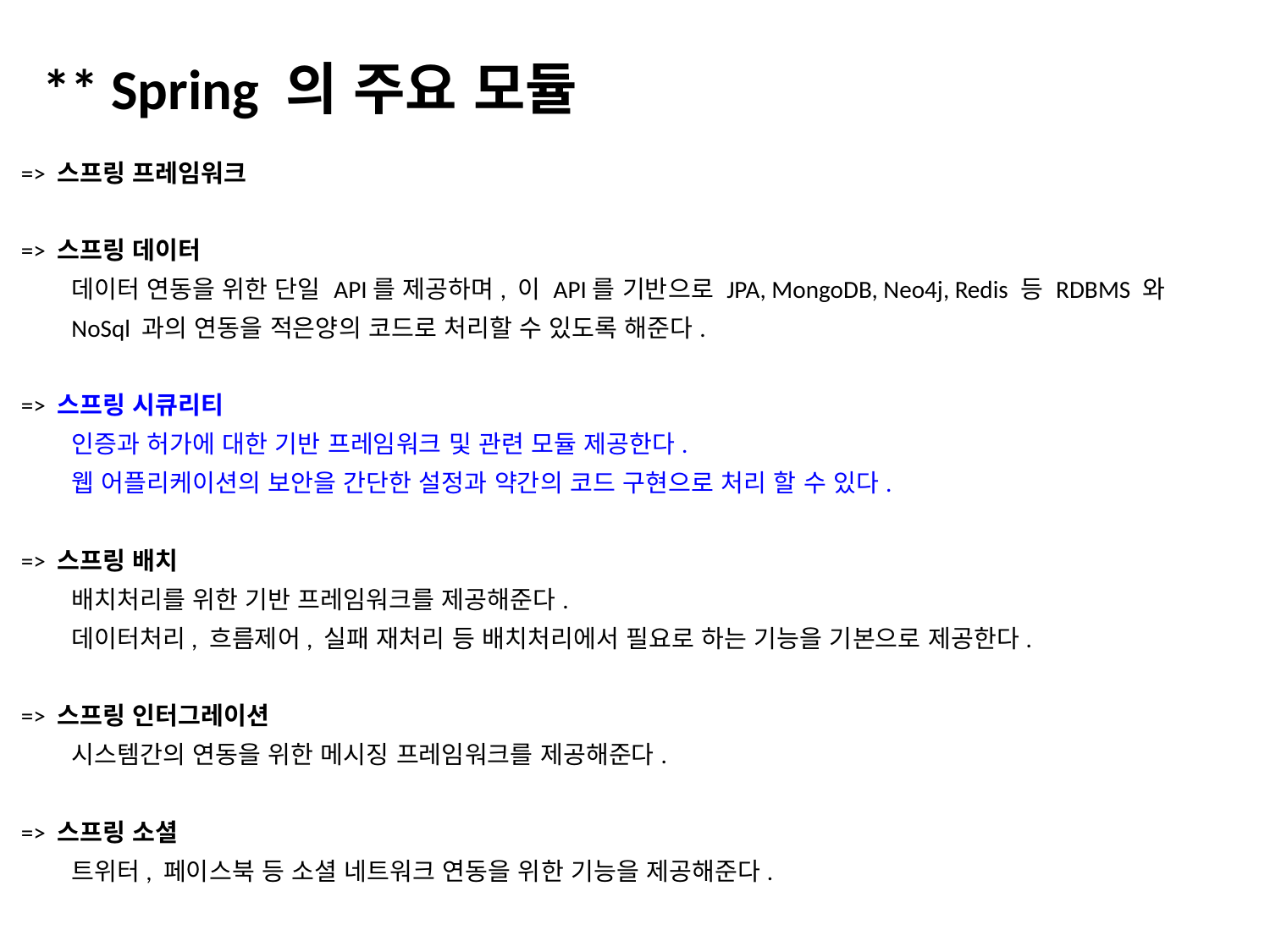

# ** Spring 의 주요 모듈
=> 스프링 프레임워크

=> 스프링 데이터
데이터 연동을 위한 단일 API를 제공하며, 이 API를 기반으로 JPA, MongoDB, Neo4j, Redis 등 RDBMS 와 NoSql 과의 연동을 적은양의 코드로 처리할 수 있도록 해준다.

=> 스프링 시큐리티
인증과 허가에 대한 기반 프레임워크 및 관련 모듈 제공한다.
웹 어플리케이션의 보안을 간단한 설정과 약간의 코드 구현으로 처리 할 수 있다.

=> 스프링 배치
배치처리를 위한 기반 프레임워크를 제공해준다.
데이터처리, 흐름제어, 실패 재처리 등 배치처리에서 필요로 하는 기능을 기본으로 제공한다.
=> 스프링 인터그레이션
시스템간의 연동을 위한 메시징 프레임워크를 제공해준다.
=> 스프링 소셜
트위터, 페이스북 등 소셜 네트워크 연동을 위한 기능을 제공해준다.